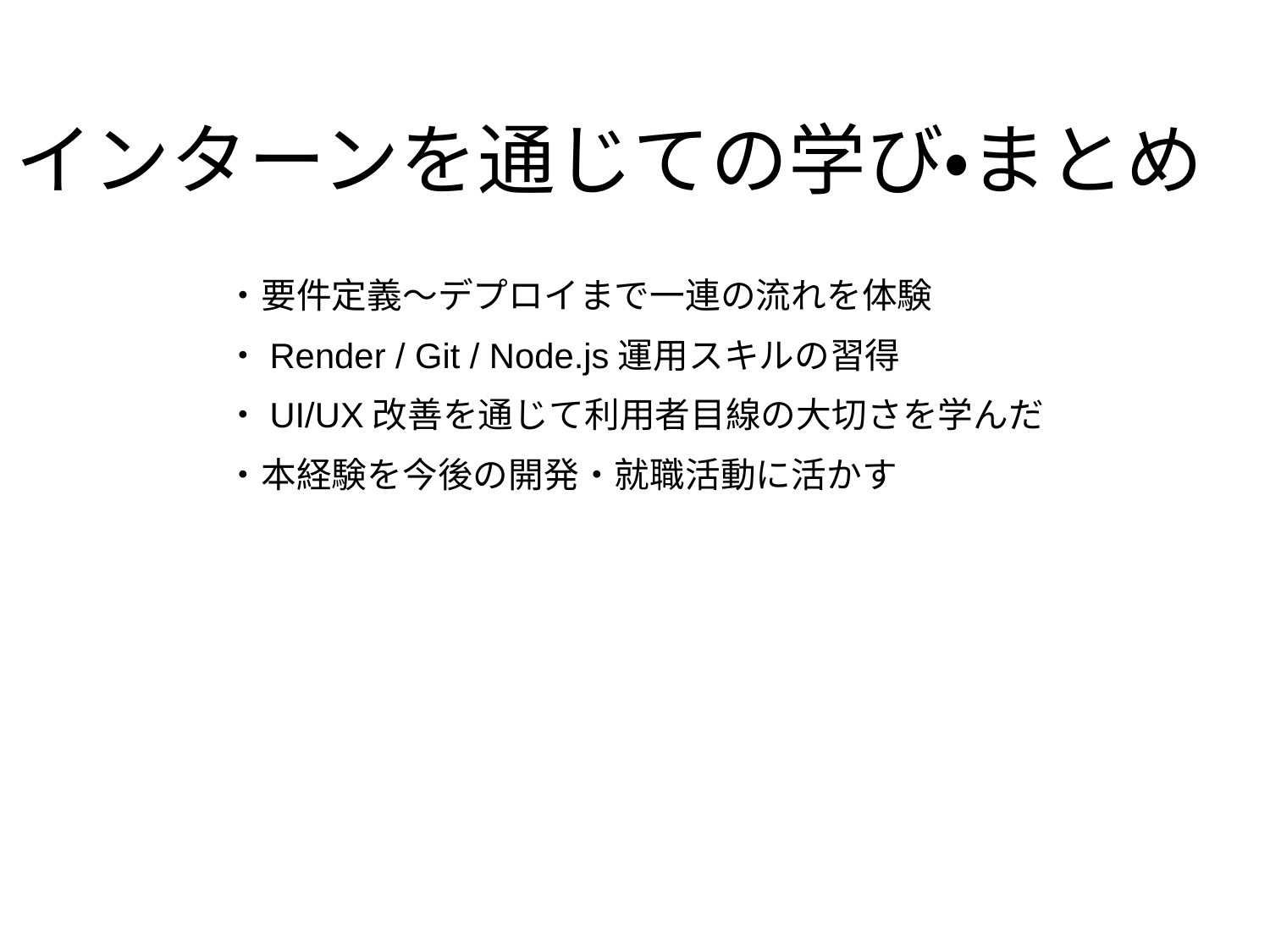

インターンを通じての学び・まとめ

・要件定義〜デプロイまで一連の流れを体験
・Render / Git / Node.js運用スキルの習得
・UI/UX改善を通じて利用者目線の大切さを学んだ
・本経験を今後の開発・就職活動に活かす